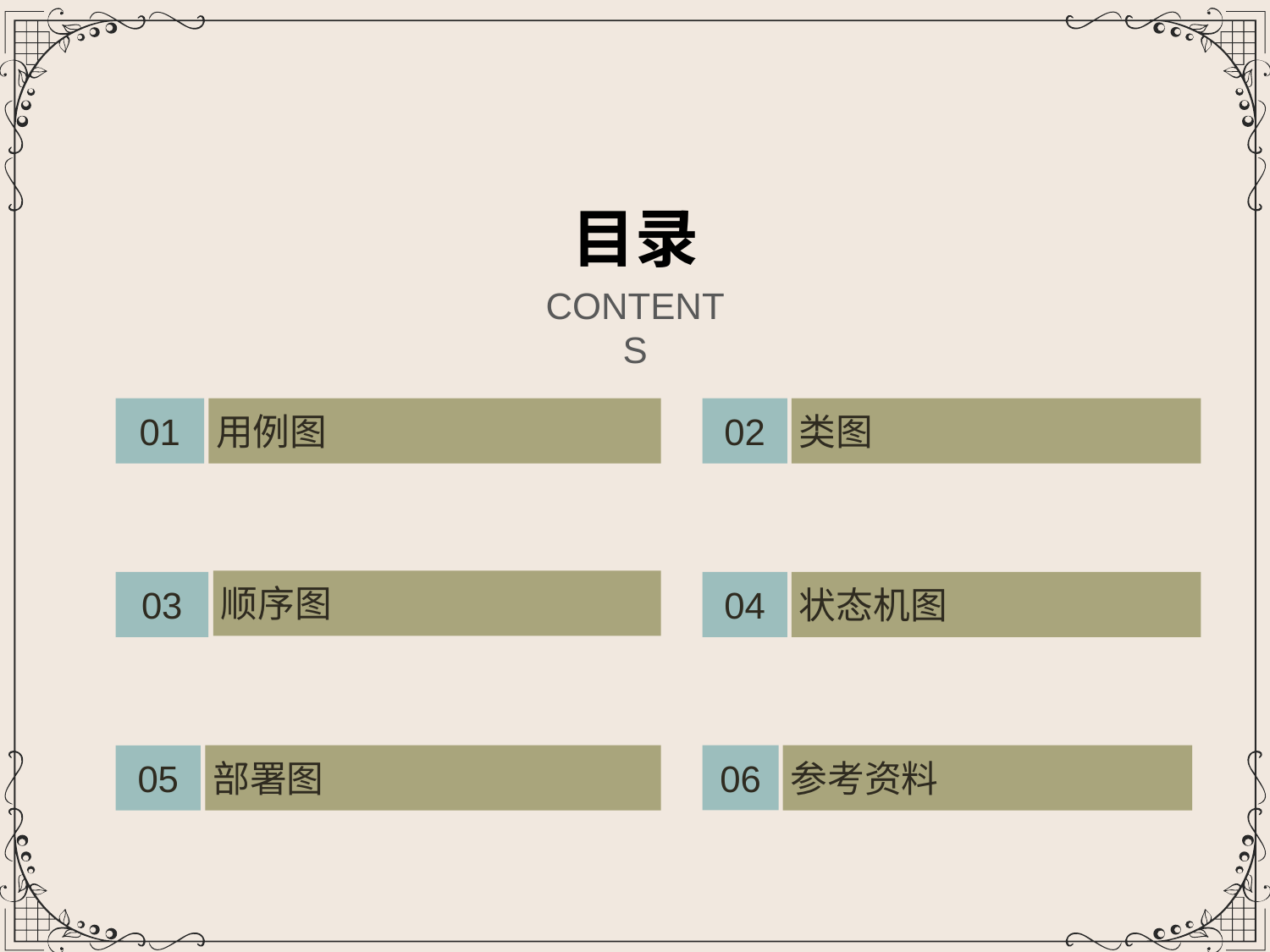

目录
CONTENTS
01
用例图
02
类图
顺序图
03
04
状态机图
部署图
05
06
参考资料